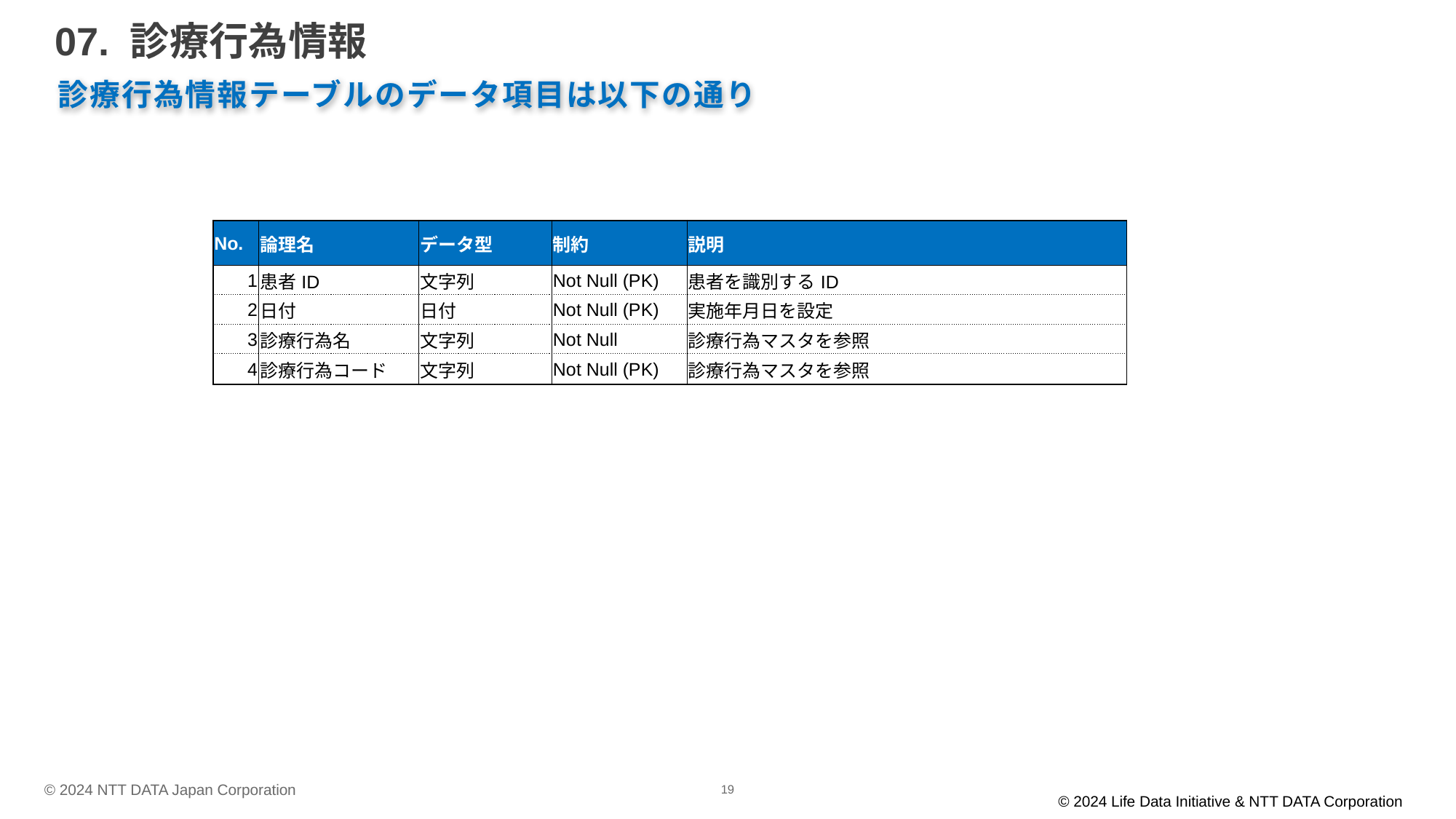

# 07. 診療行為情報
診療行為情報テーブルのデータ項目は以下の通り
| No. | 論理名 | データ型 | 制約 | 説明 |
| --- | --- | --- | --- | --- |
| 1 | 患者ID | 文字列 | Not Null (PK) | 患者を識別するID |
| 2 | 日付 | 日付 | Not Null (PK) | 実施年月日を設定 |
| 3 | 診療行為名 | 文字列 | Not Null | 診療行為マスタを参照 |
| 4 | 診療行為コード | 文字列 | Not Null (PK) | 診療行為マスタを参照 |